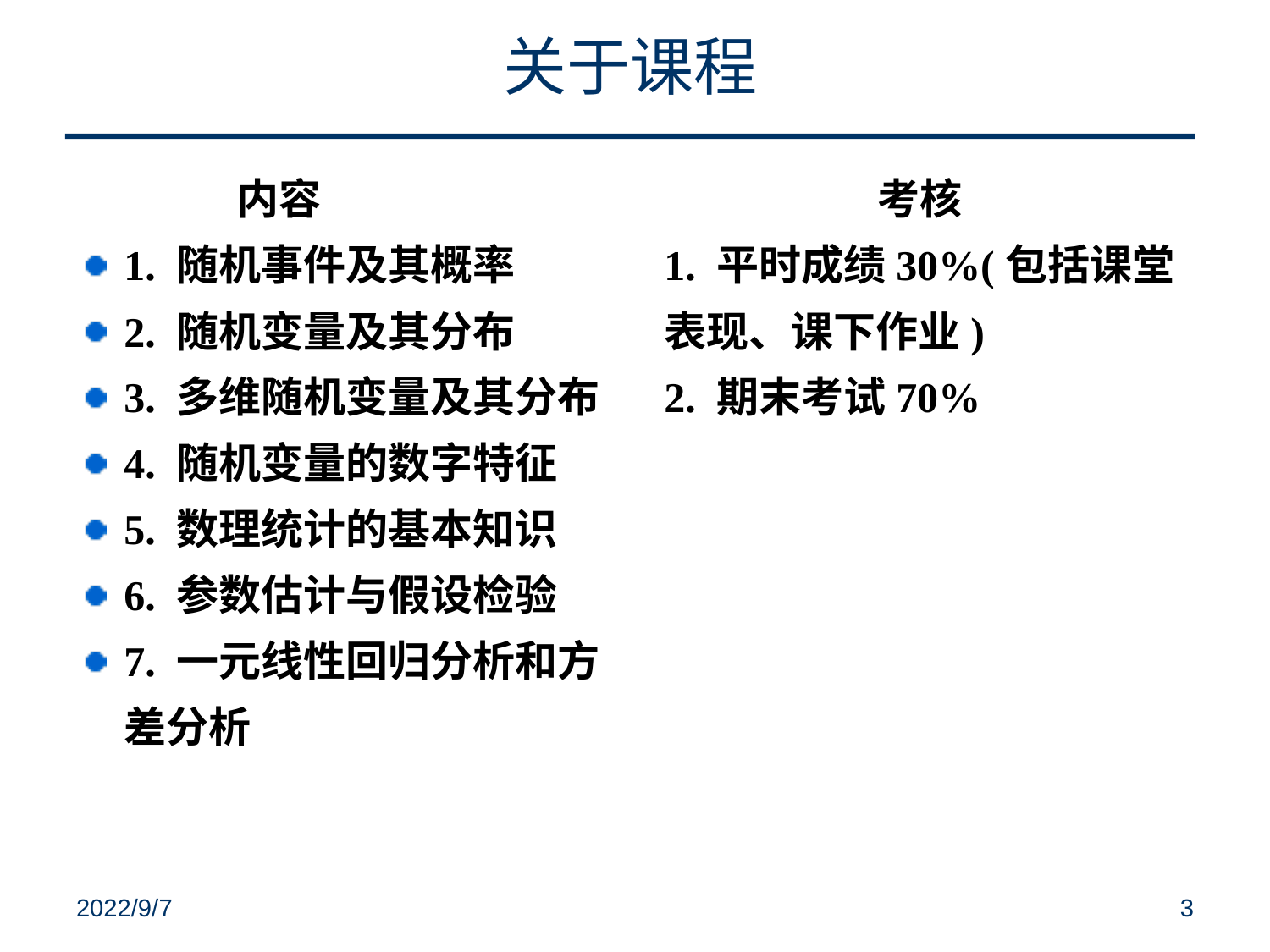

# 关于课程
内容
1. 随机事件及其概率
2. 随机变量及其分布
3. 多维随机变量及其分布
4. 随机变量的数字特征
5. 数理统计的基本知识
6. 参数估计与假设检验
7. 一元线性回归分析和方差分析
考核
1. 平时成绩30%(包括课堂表现、课下作业)
2. 期末考试70%
2022/9/7
3